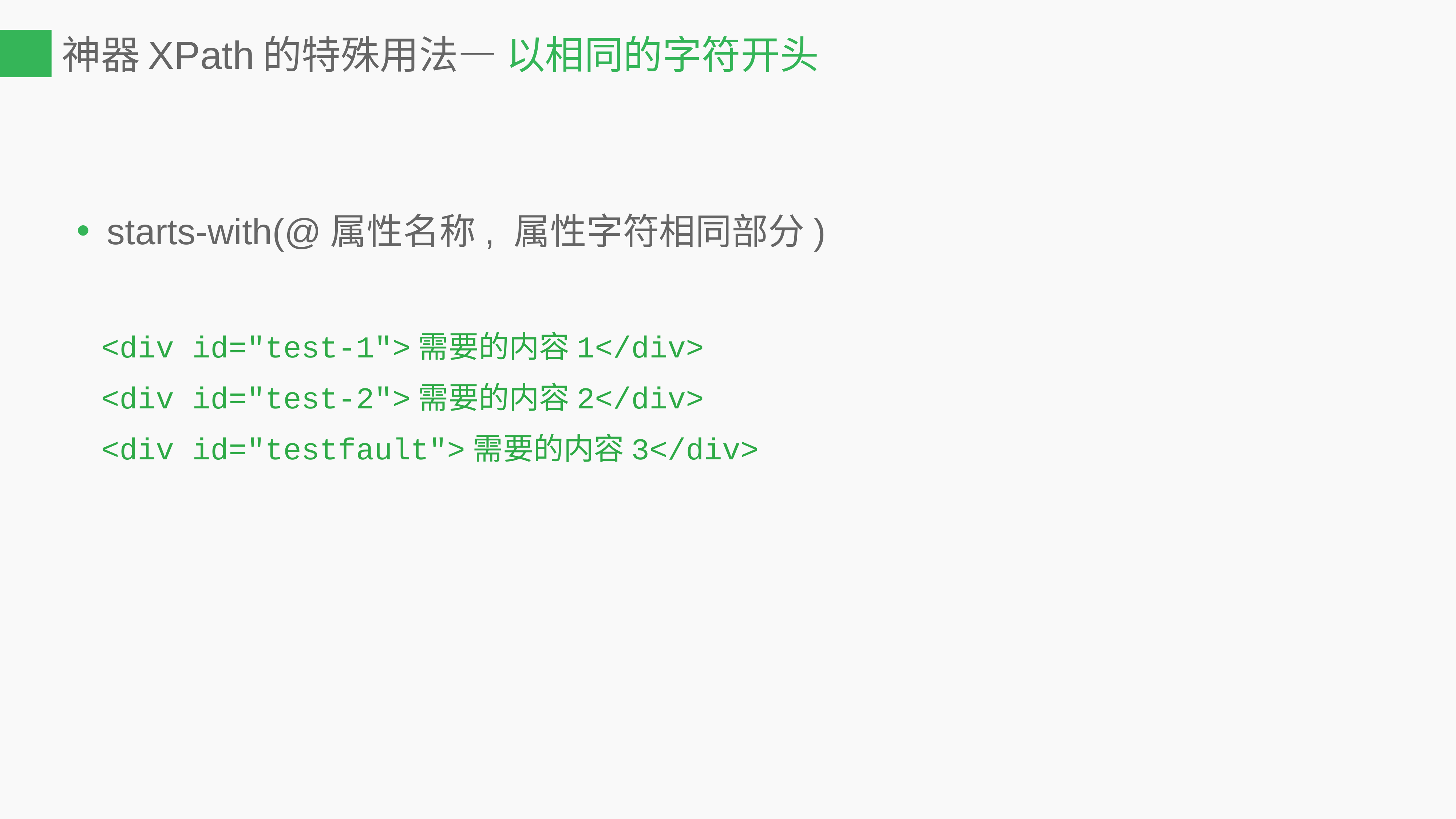

# 神器XPath的特殊用法— 以相同的字符开头
starts-with(@属性名称, 属性字符相同部分)

  <div id="test-1">需要的内容1</div>
  <div id="test-2">需要的内容2</div>
  <div id="testfault">需要的内容3</div>